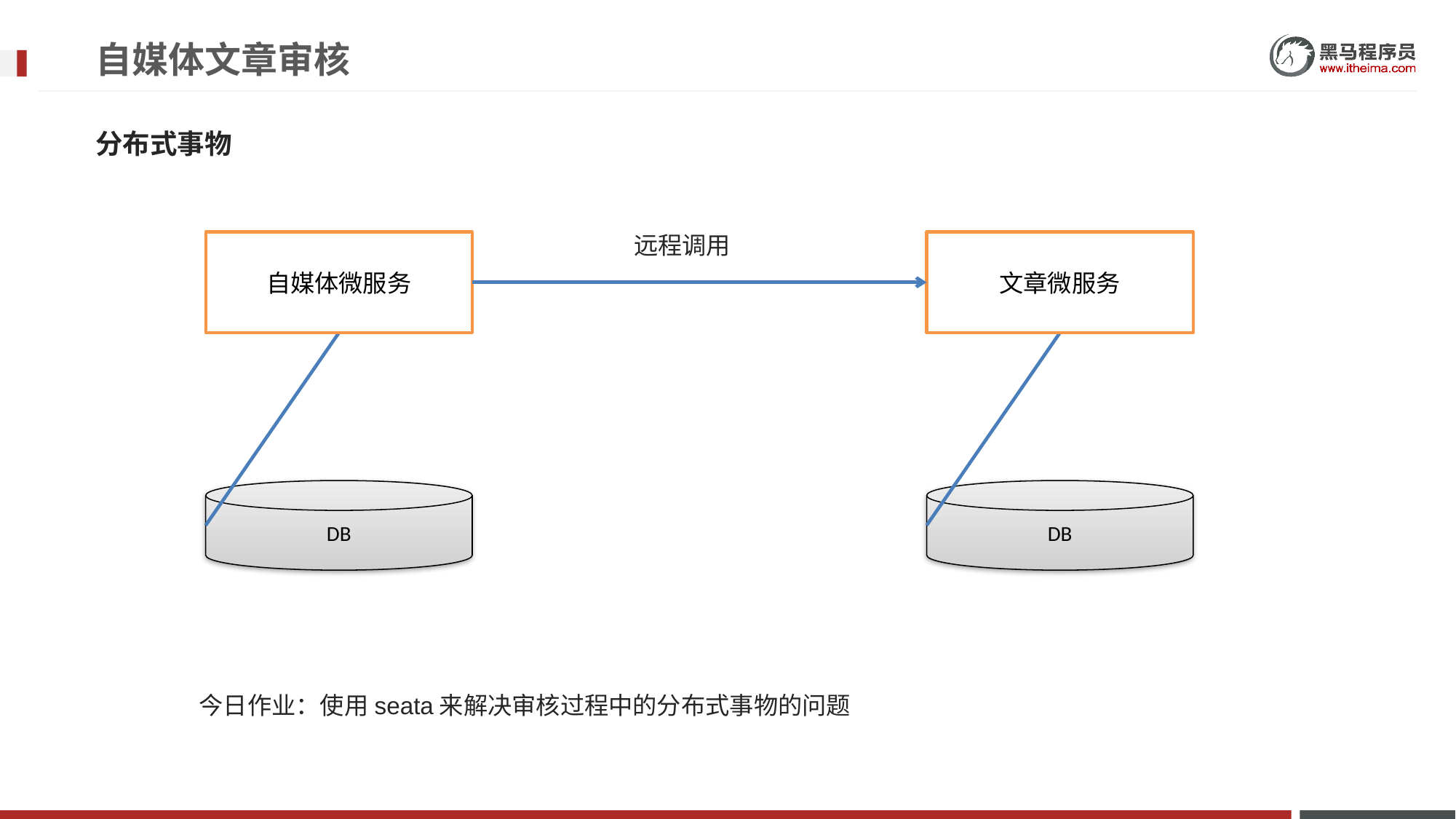

# 自媒体文章审核
分布式事物
远程调用
自媒体微服务
文章微服务
DB
DB
今日作业：使用seata来解决审核过程中的分布式事物的问题